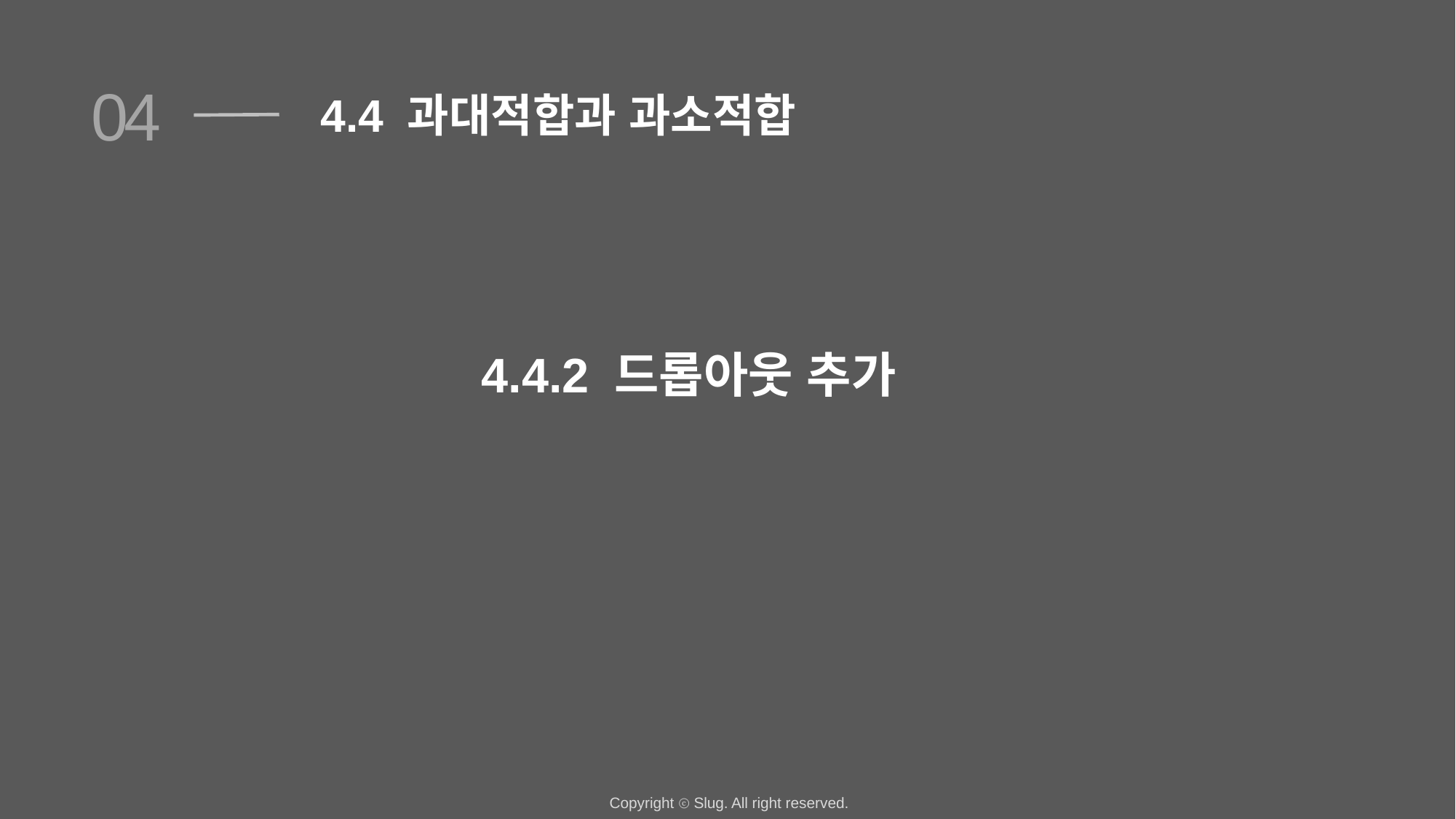

04
4.4 과대적합과 과소적합
4.4.2 드롭아웃 추가
Copyright ⓒ Slug. All right reserved.